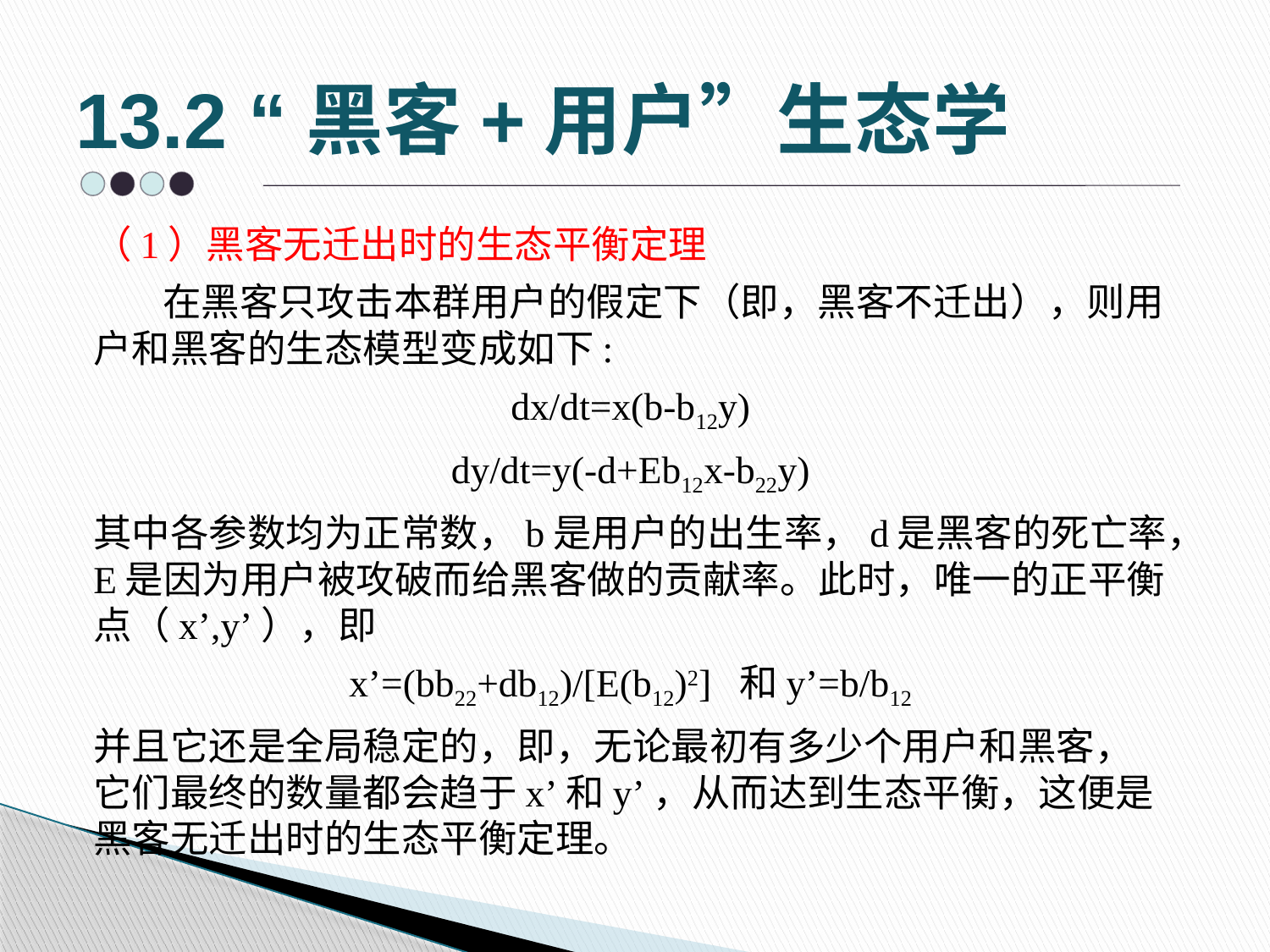

# 13.2 “黑客+用户”生态学

（1）黑客无迁出时的生态平衡定理
       在黑客只攻击本群用户的假定下（即，黑客不迁出），则用户和黑客的生态模型变成如下:
dx/dt=x(b-b12y)
dy/dt=y(-d+Eb12x-b22y)
其中各参数均为正常数，b是用户的出生率，d是黑客的死亡率，E是因为用户被攻破而给黑客做的贡献率。此时，唯一的正平衡点（x’,y’），即
x’=(bb22+db12)/[E(b12)2]  和y’=b/b12
并且它还是全局稳定的，即，无论最初有多少个用户和黑客，它们最终的数量都会趋于x’和y’，从而达到生态平衡，这便是黑客无迁出时的生态平衡定理。